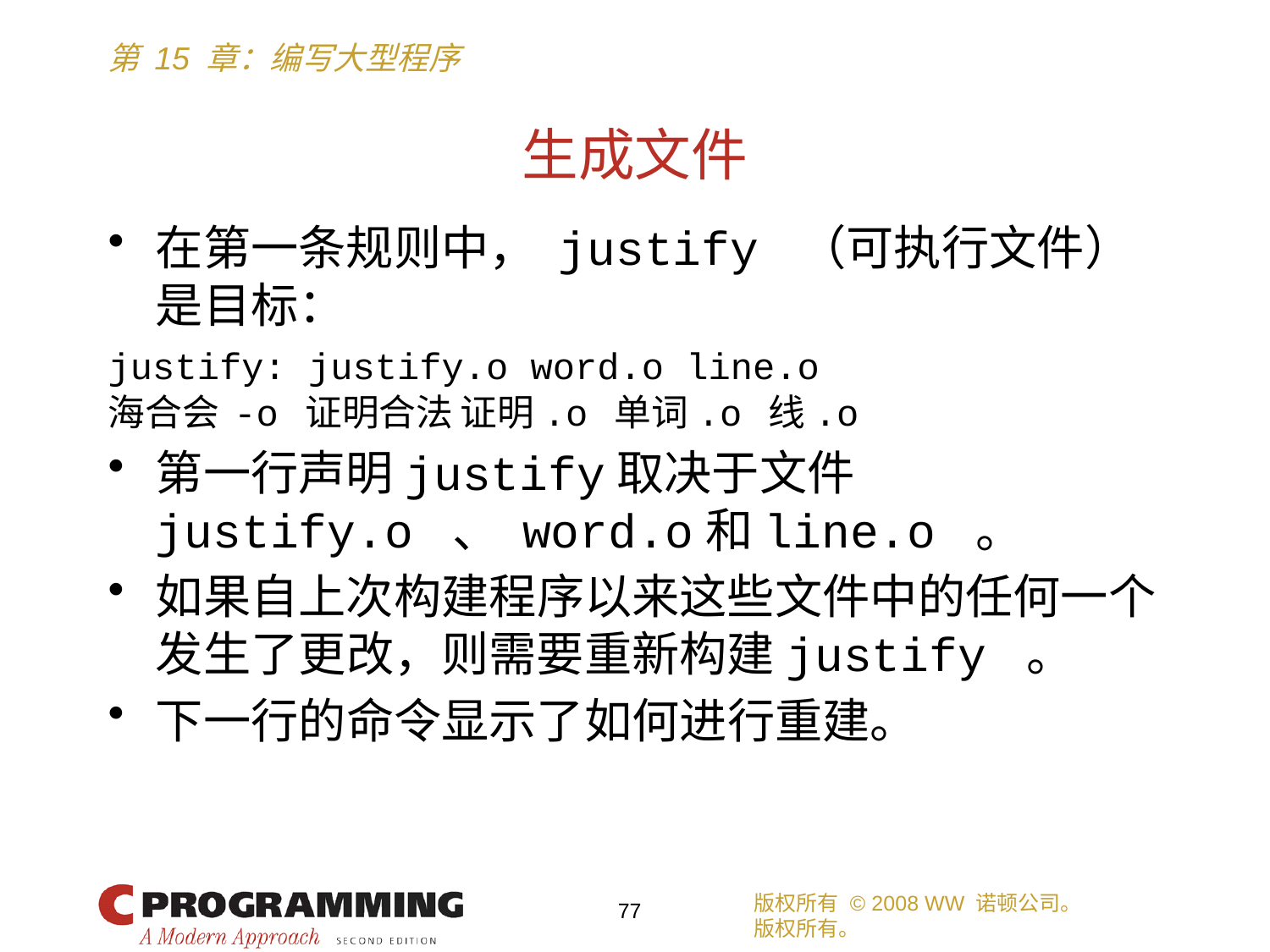

# 生成文件
在第一条规则中， justify （可执行文件）是目标：
justify: justify.o word.o line.o
海合会 -o 证明合法 证明.o 单词.o 线.o
第一行声明justify取决于文件justify.o 、 word.o和line.o 。
如果自上次构建程序以来这些文件中的任何一个发生了更改，则需要重新构建justify 。
下一行的命令显示了如何进行重建。

版权所有 © 2008 WW 诺顿公司。
版权所有。
77